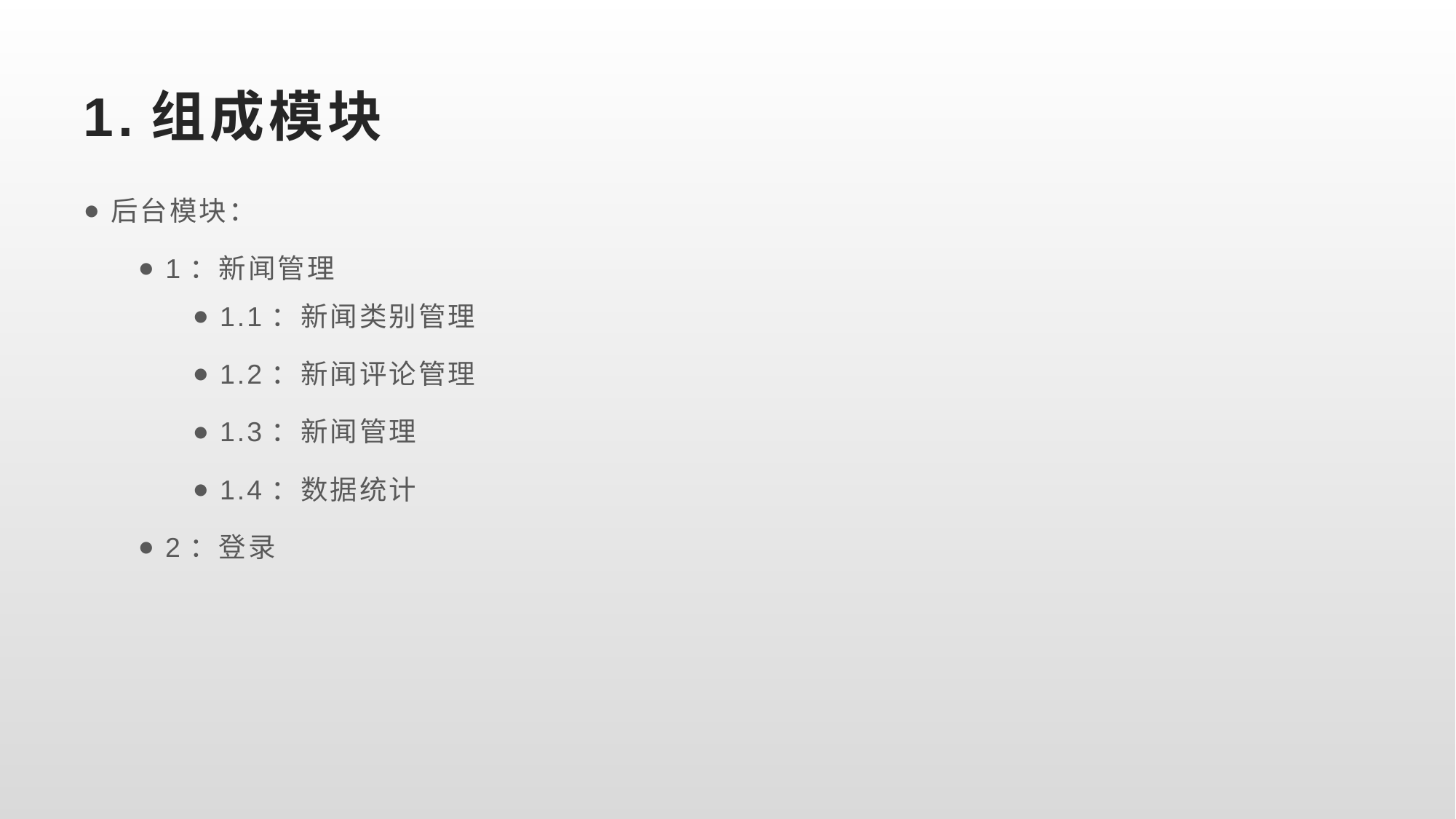

# 1.组成模块
后台模块：
1：新闻管理
1.1：新闻类别管理
1.2：新闻评论管理
1.3：新闻管理
1.4：数据统计
2：登录